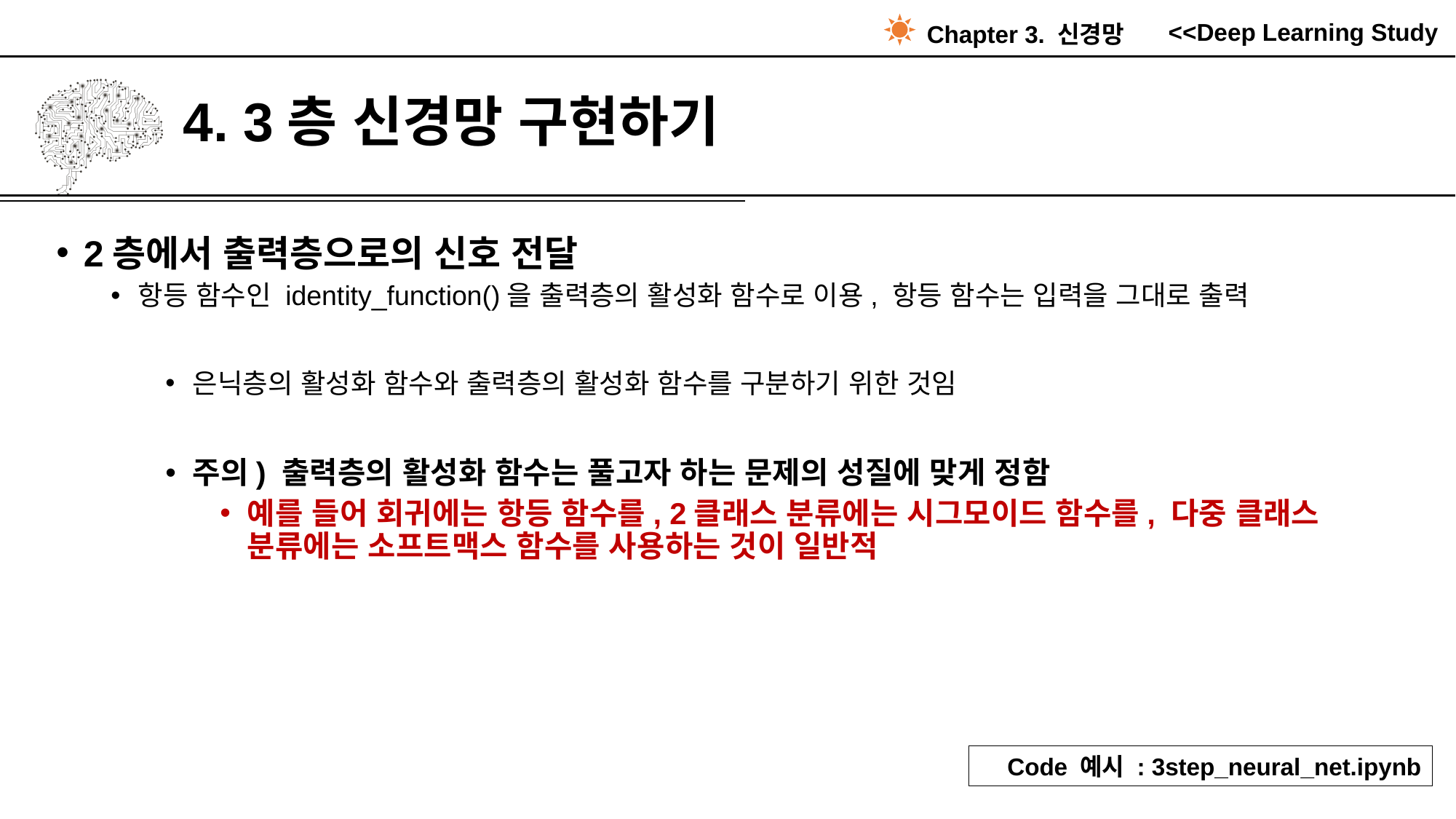

Chapter 3. 신경망

# 4. 3층 신경망 구현하기
2층에서 출력층으로의 신호 전달
항등 함수인 identity_function()을 출력층의 활성화 함수로 이용, 항등 함수는 입력을 그대로 출력

은닉층의 활성화 함수와 출력층의 활성화 함수를 구분하기 위한 것임

주의) 출력층의 활성화 함수는 풀고자 하는 문제의 성질에 맞게 정함
예를 들어 회귀에는 항등 함수를, 2클래스 분류에는 시그모이드 함수를, 다중 클래스 분류에는 소프트맥스 함수를 사용하는 것이 일반적

Code 예시 : 3step_neural_net.ipynb